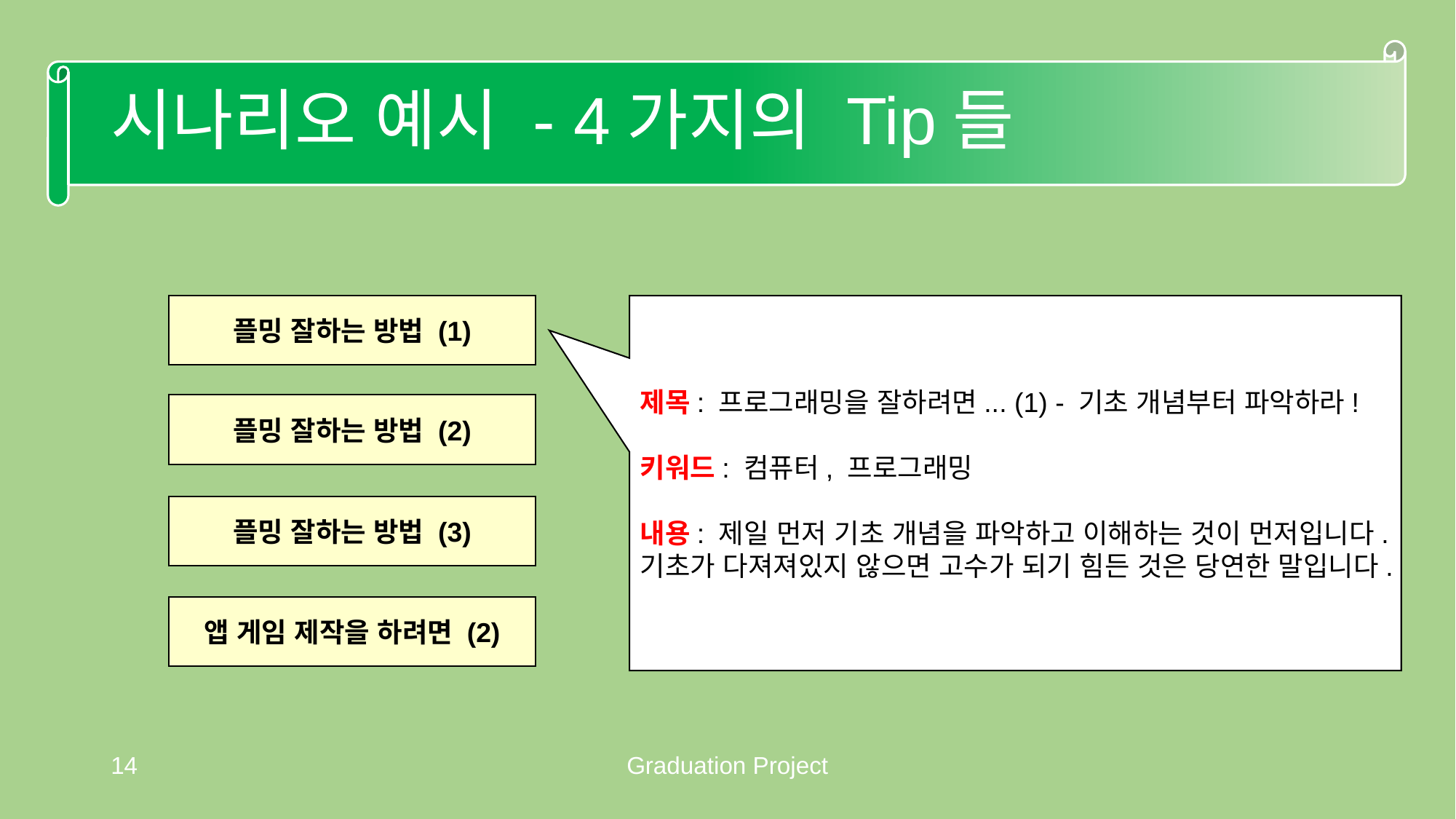

# 시나리오 예시 - 4가지의 Tip들
플밍 잘하는 방법 (1)
제목: 프로그래밍을 잘하려면... (1) - 기초 개념부터 파악하라!

키워드: 컴퓨터, 프로그래밍

내용: 제일 먼저 기초 개념을 파악하고 이해하는 것이 먼저입니다. 기초가 다져져있지 않으면 고수가 되기 힘든 것은 당연한 말입니다.
플밍 잘하는 방법 (2)
플밍 잘하는 방법 (3)
앱 게임 제작을 하려면 (2)
14
Graduation Project